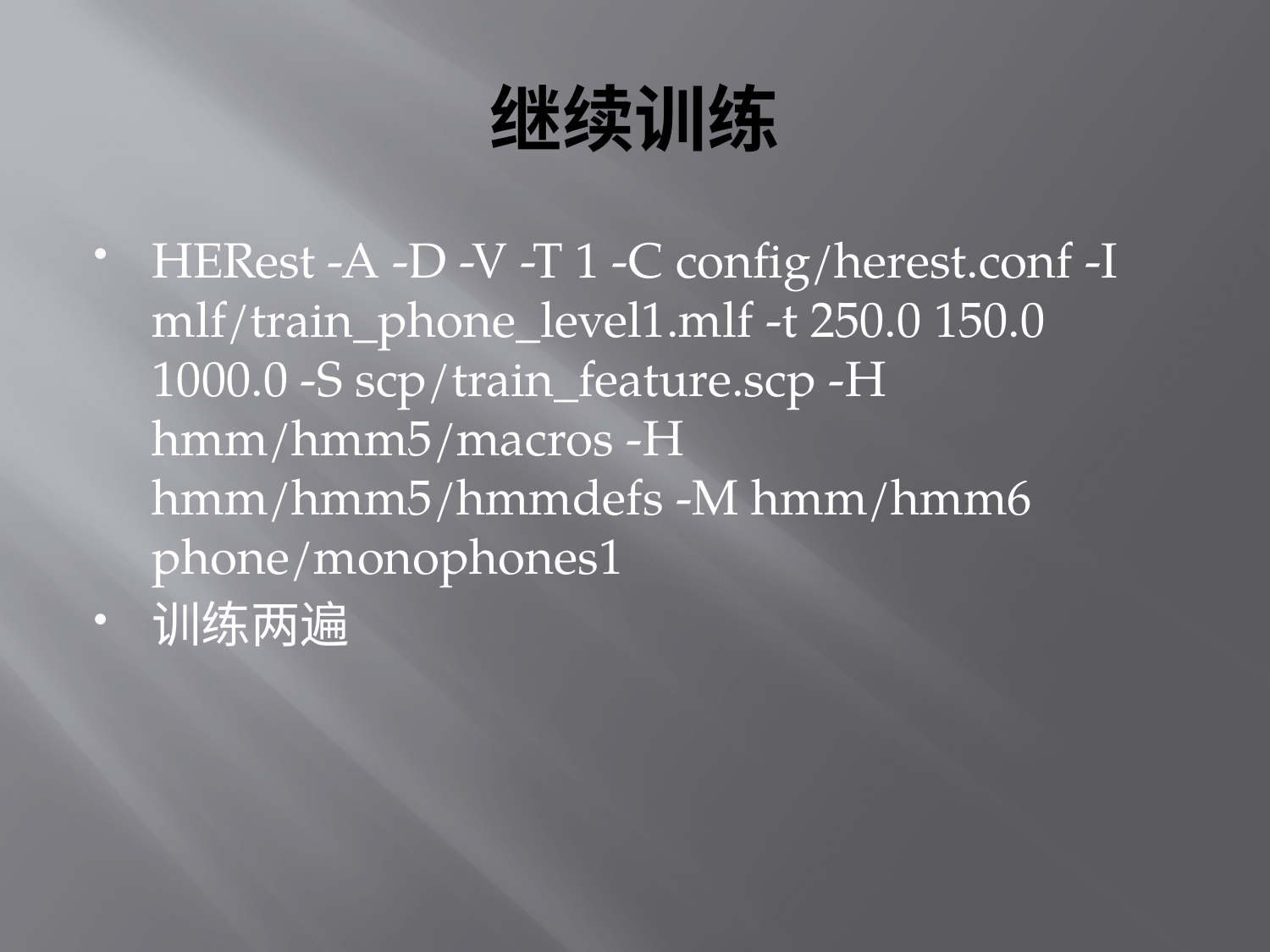

# 继续训练
HERest -A -D -V -T 1 -C config/herest.conf -I mlf/train_phone_level1.mlf -t 250.0 150.0 1000.0 -S scp/train_feature.scp -H hmm/hmm5/macros -H hmm/hmm5/hmmdefs -M hmm/hmm6 phone/monophones1
训练两遍